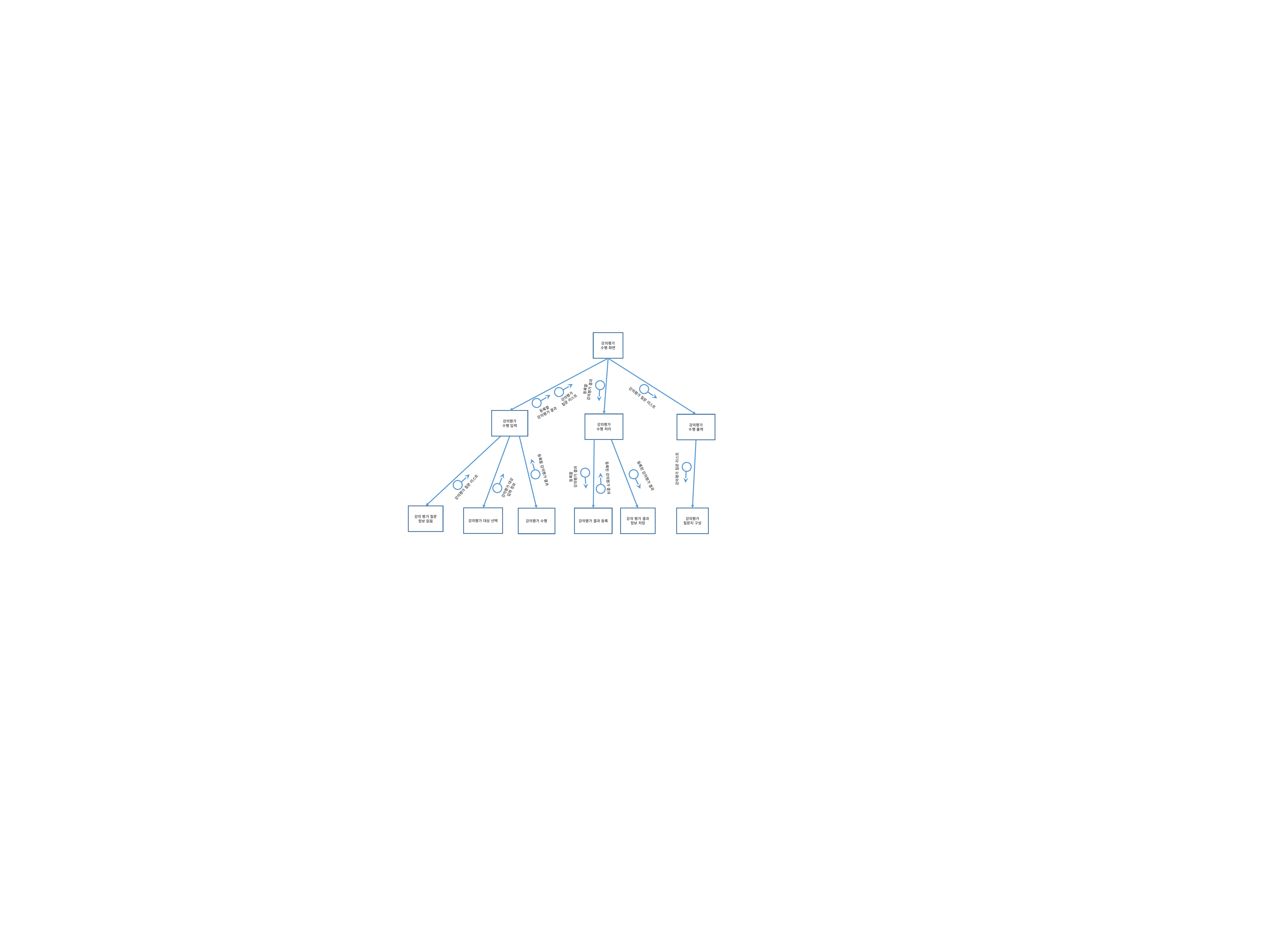

강의평가
수행 화면

등록할
강의평가 결과

강의평가
질문 리스트

강의평가 질문 리스트
등록할
강의평가 결과
강의평가
수행 입력
강의평가
수행 처리
강의평가
수행 출력

강의평가 질문 리스트
등록할 강의평가 결과

등록할
강의평가 결과
등록된 강의평가 결과

등록된 강의평가 결과

강의평가 대상
입력 정보
강의평가 질문 리스트
강의 평가 질문
정보 읽음
강의평가 대상 선택
강의 평가 결과
정보 저장
강의평가
질문지 구성
강의평가 결과 등록
강의평가 수행